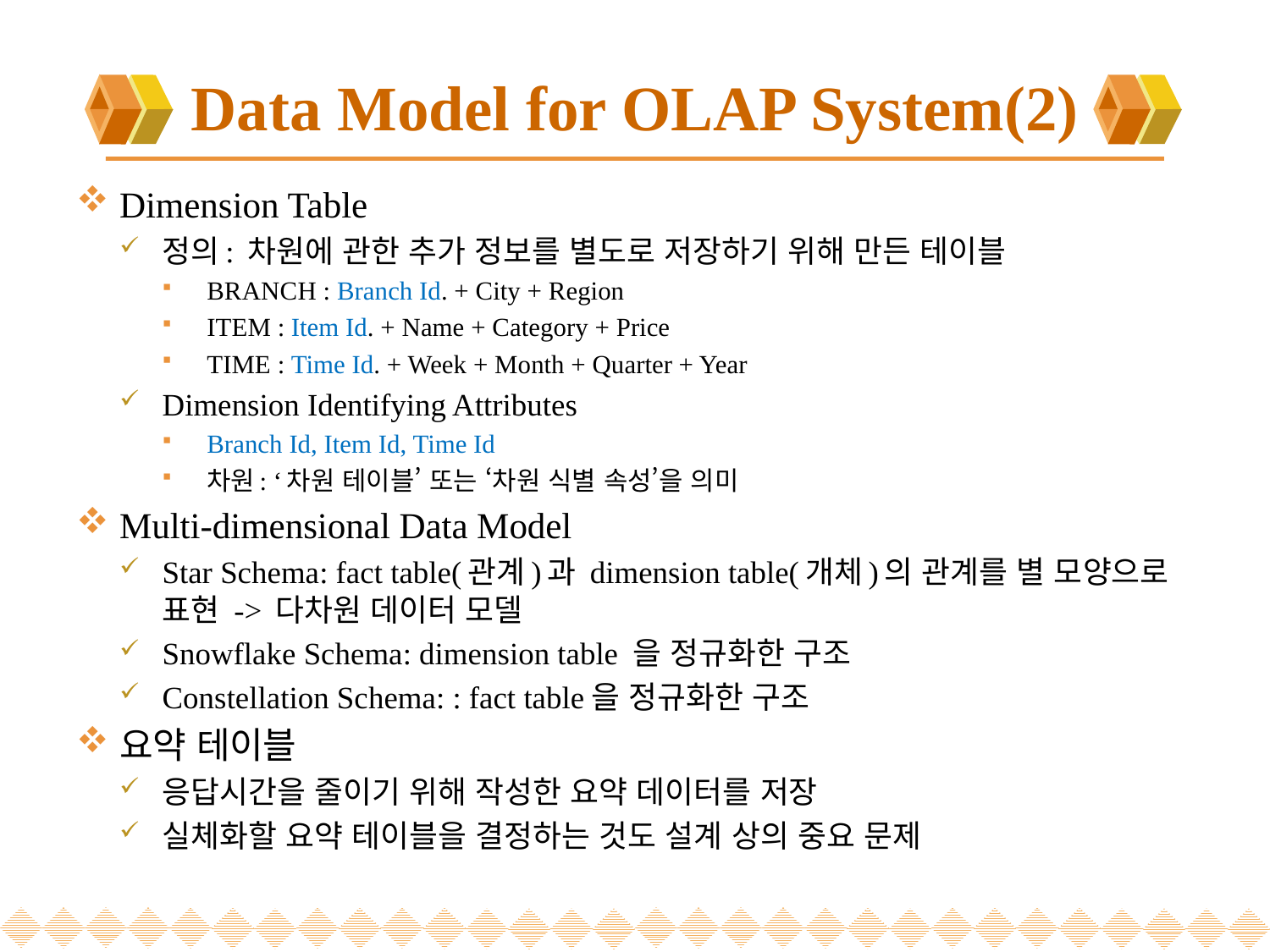

# Data Model for OLAP System(2)
Dimension Table
정의: 차원에 관한 추가 정보를 별도로 저장하기 위해 만든 테이블
BRANCH : Branch Id. + City + Region
ITEM : Item Id. + Name + Category + Price
TIME : Time Id. + Week + Month + Quarter + Year
Dimension Identifying Attributes
Branch Id, Item Id, Time Id
차원: ‘차원 테이블’ 또는 ‘차원 식별 속성’을 의미
Multi-dimensional Data Model
Star Schema: fact table(관계)과 dimension table(개체)의 관계를 별 모양으로 표현 -> 다차원 데이터 모델
Snowflake Schema: dimension table 을 정규화한 구조
Constellation Schema: : fact table을 정규화한 구조
요약 테이블
응답시간을 줄이기 위해 작성한 요약 데이터를 저장
실체화할 요약 테이블을 결정하는 것도 설계 상의 중요 문제